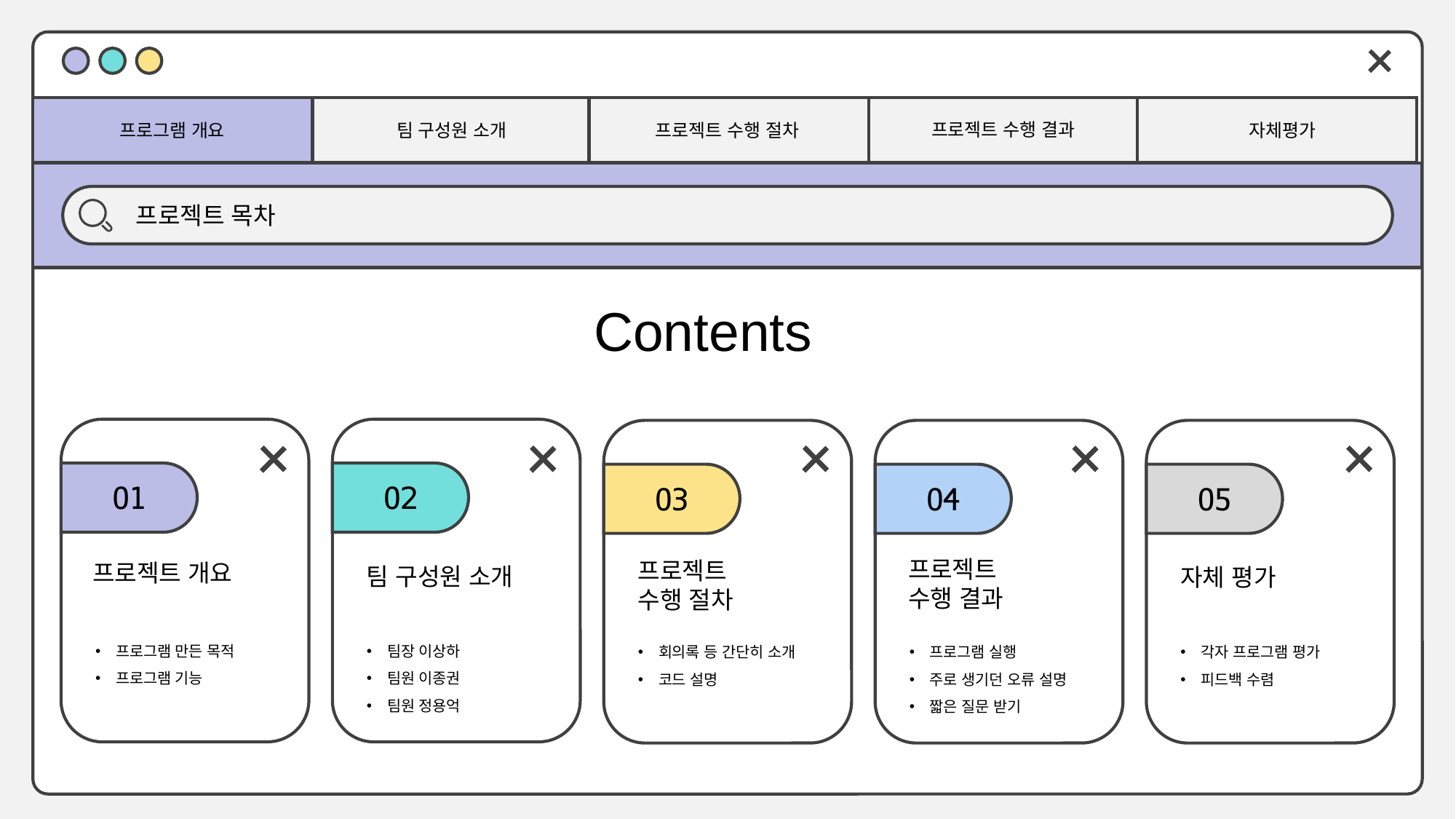

프로젝트 수행 결과
프로젝트 수행 절차
팀 구성원 소개
프로그램 개요
자체평가

프로젝트 목차

Contents

01
02
03
04
05
프로젝트
수행 결과
프로젝트
수행 절차
프로젝트 개요

팀 구성원 소개
자체 평가
프로그램 만든 목적
프로그램 기능
팀장 이상하
팀원 이종권
팀원 정용억
회의록 등 간단히 소개
코드 설명
프로그램 실행
주로 생기던 오류 설명
짧은 질문 받기
각자 프로그램 평가
피드백 수렴